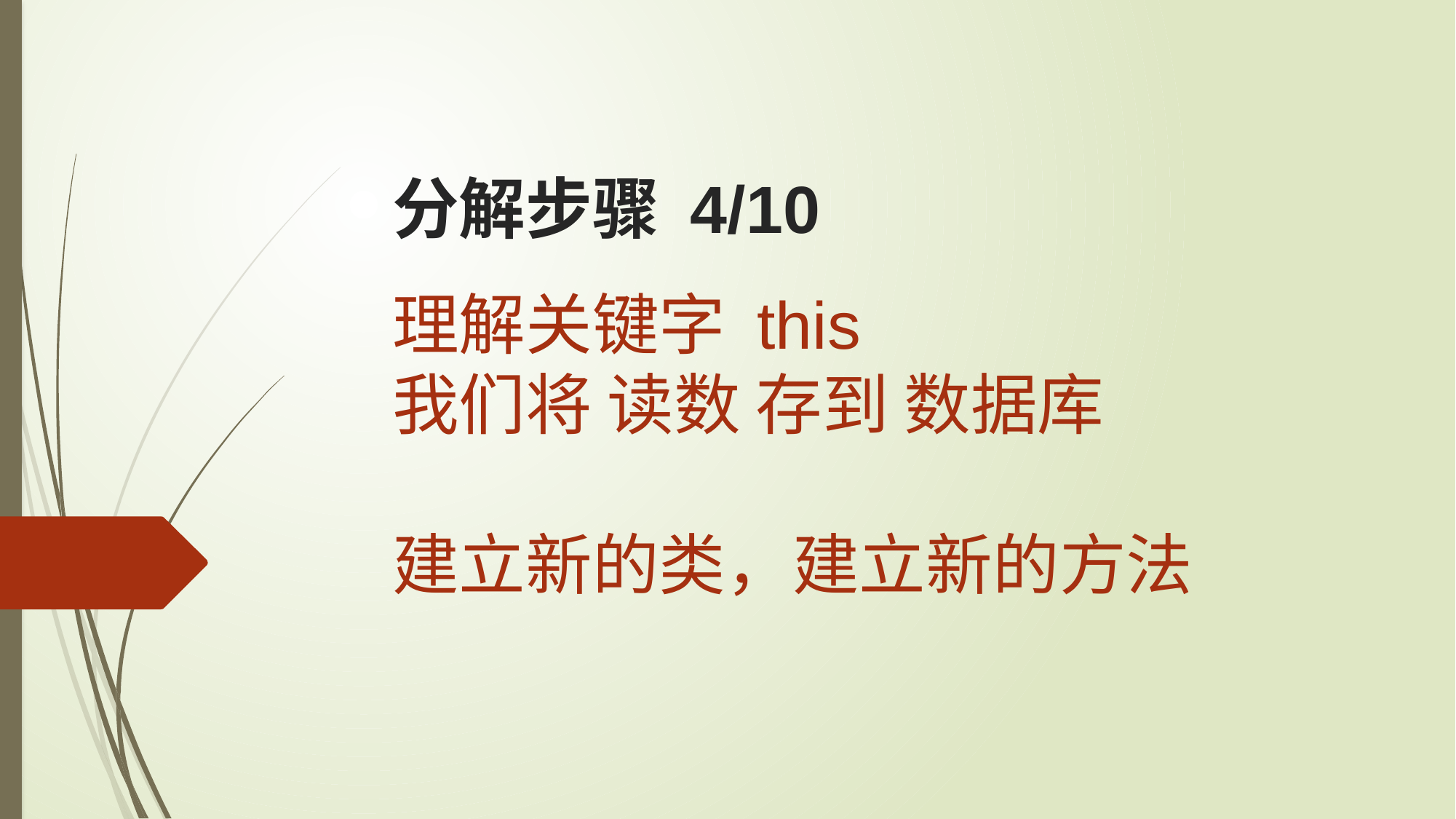

分解步骤 4/10

理解关键字 this
我们将 读数 存到 数据库

建立新的类，建立新的方法